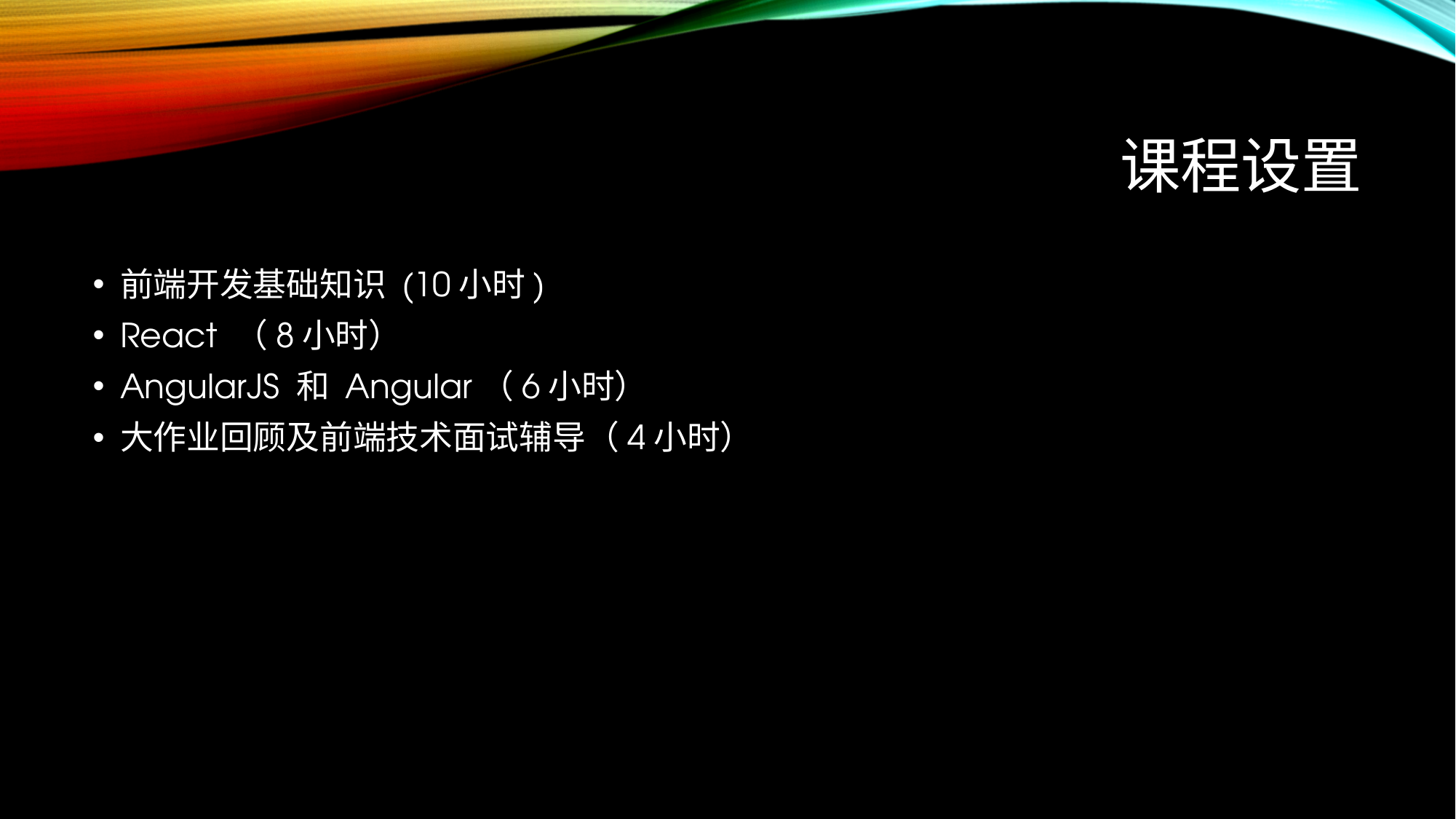

# 课程设置
前端开发基础知识 (10小时)
React （8小时）
AngularJS 和 Angular（6小时）
大作业回顾及前端技术面试辅导（4小时）